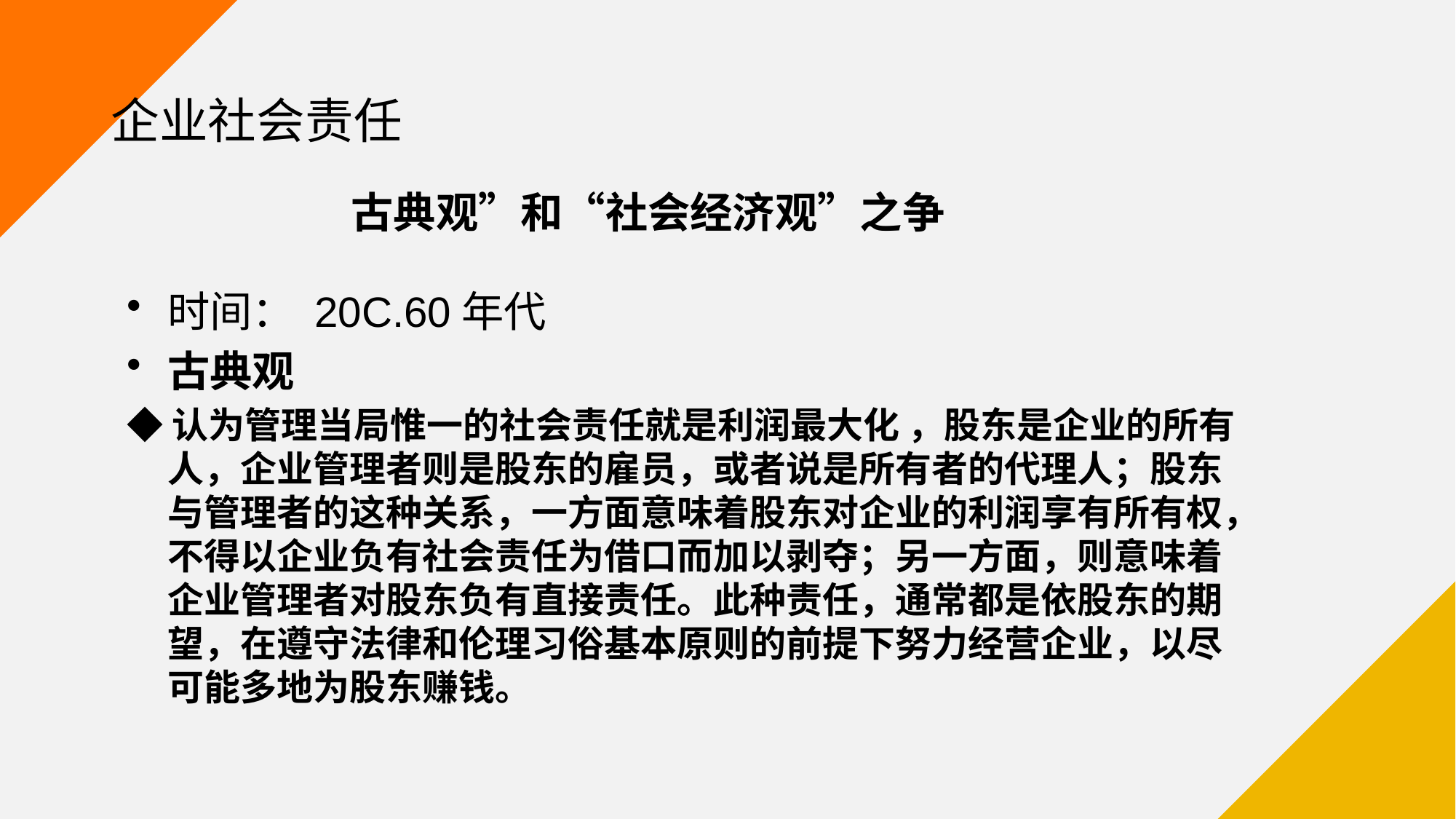

# 企业社会责任
古典观”和“社会经济观”之争
时间： 20C.60年代
古典观
◆认为管理当局惟一的社会责任就是利润最大化 ，股东是企业的所有人，企业管理者则是股东的雇员，或者说是所有者的代理人；股东与管理者的这种关系，一方面意味着股东对企业的利润享有所有权，不得以企业负有社会责任为借口而加以剥夺；另一方面，则意味着企业管理者对股东负有直接责任。此种责任，通常都是依股东的期望，在遵守法律和伦理习俗基本原则的前提下努力经营企业，以尽可能多地为股东赚钱。